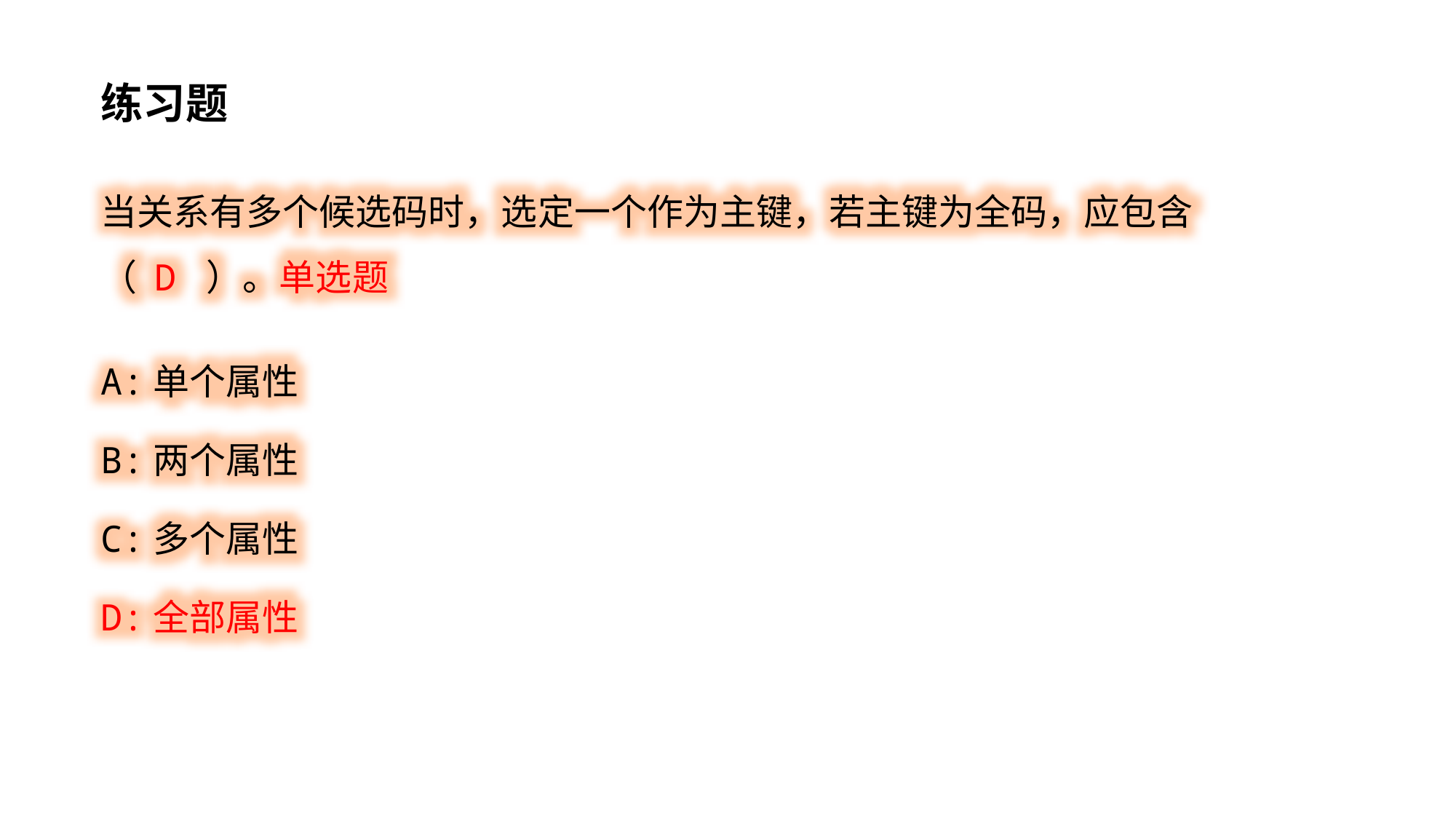

练习题
当关系有多个候选码时，选定一个作为主键，若主键为全码，应包含（ D ）。单选题

A:单个属性

B:两个属性

C:多个属性

D:全部属性